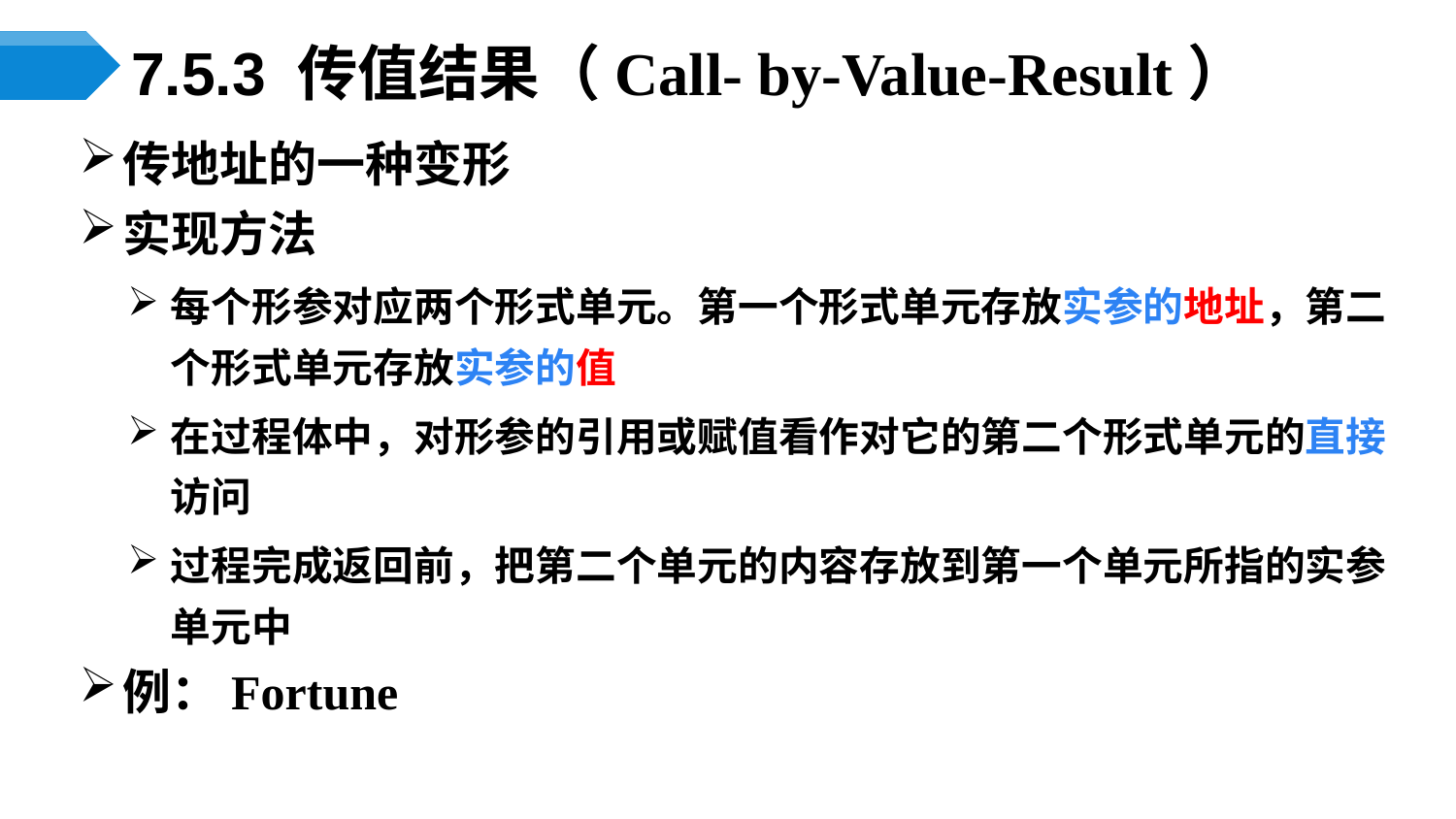

# 7.5.3 传值结果（Call- by-Value-Result）
传地址的一种变形
实现方法
每个形参对应两个形式单元。第一个形式单元存放实参的地址，第二个形式单元存放实参的值
在过程体中，对形参的引用或赋值看作对它的第二个形式单元的直接访问
过程完成返回前，把第二个单元的内容存放到第一个单元所指的实参单元中
例：Fortune